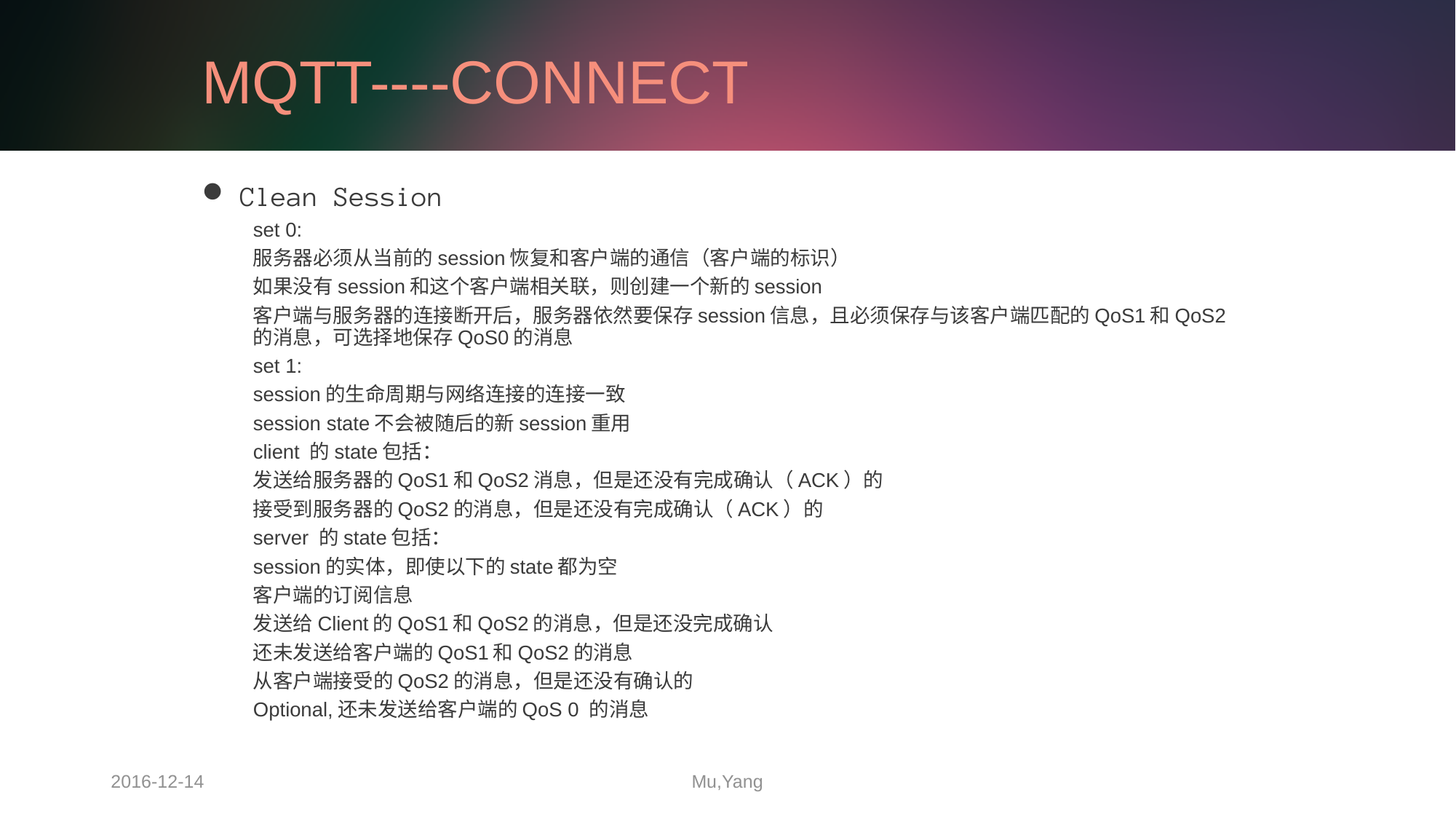

# MQTT----CONNECT
Clean Session
set 0:
	服务器必须从当前的session恢复和客户端的通信（客户端的标识）
	如果没有session和这个客户端相关联，则创建一个新的session
	客户端与服务器的连接断开后，服务器依然要保存session信息，且必须保存与该客户端匹配的QoS1和QoS2的消息，可选择地保存QoS0的消息
set 1:
	session的生命周期与网络连接的连接一致
	session state不会被随后的新session重用
	client 的state包括：
		发送给服务器的QoS1和QoS2消息，但是还没有完成确认（ACK）的
		接受到服务器的QoS2的消息，但是还没有完成确认（ACK）的
	server 的state包括：
		session的实体，即使以下的state都为空
		客户端的订阅信息
		发送给Client的QoS1和QoS2的消息，但是还没完成确认
		还未发送给客户端的QoS1和QoS2的消息
		从客户端接受的QoS2的消息，但是还没有确认的
		Optional,还未发送给客户端的QoS 0 的消息

2016-12-14
Mu,Yang
17